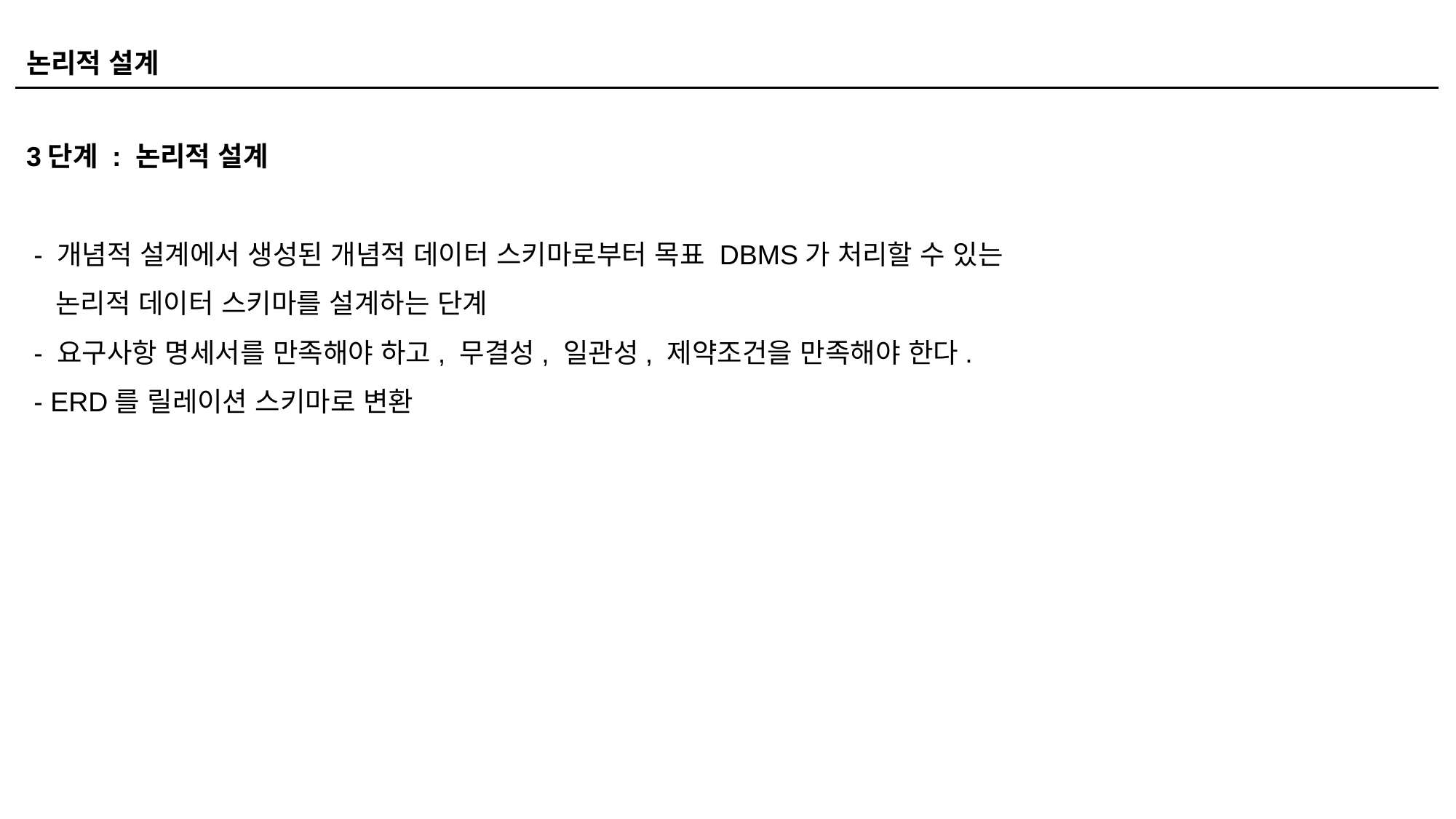

논리적 설계
3단계 : 논리적 설계

 - 개념적 설계에서 생성된 개념적 데이터 스키마로부터 목표 DBMS가 처리할 수 있는
   논리적 데이터 스키마를 설계하는 단계
 - 요구사항 명세서를 만족해야 하고, 무결성, 일관성, 제약조건을 만족해야 한다.
 - ERD를 릴레이션 스키마로 변환